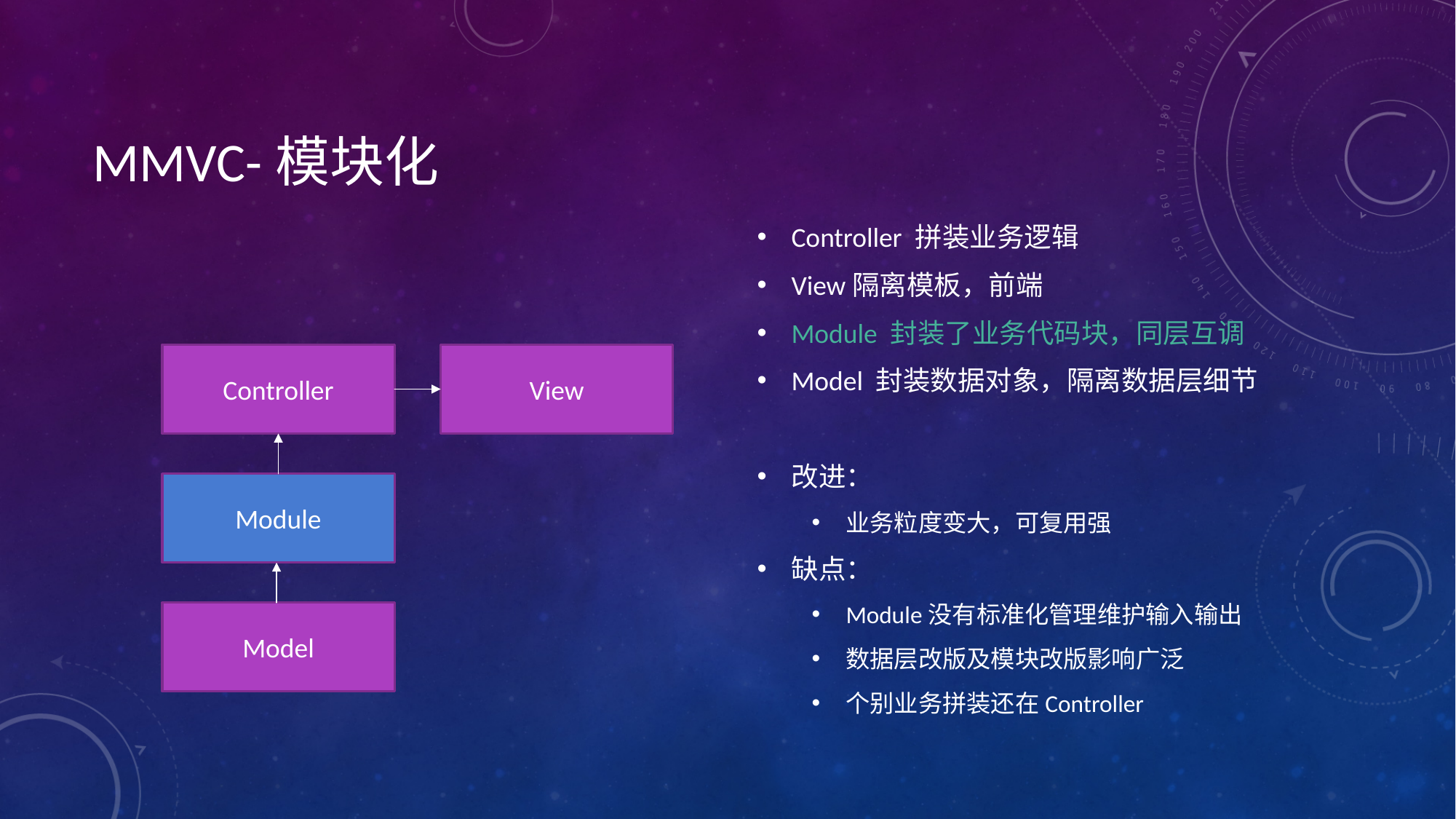

# MMVC-模块化
Controller 拼装业务逻辑
View隔离模板，前端
Module 封装了业务代码块，同层互调
Model 封装数据对象，隔离数据层细节

改进：
业务粒度变大，可复用强
缺点：
Module没有标准化管理维护输入输出
数据层改版及模块改版影响广泛
个别业务拼装还在Controller
Controller
View
Module
Model